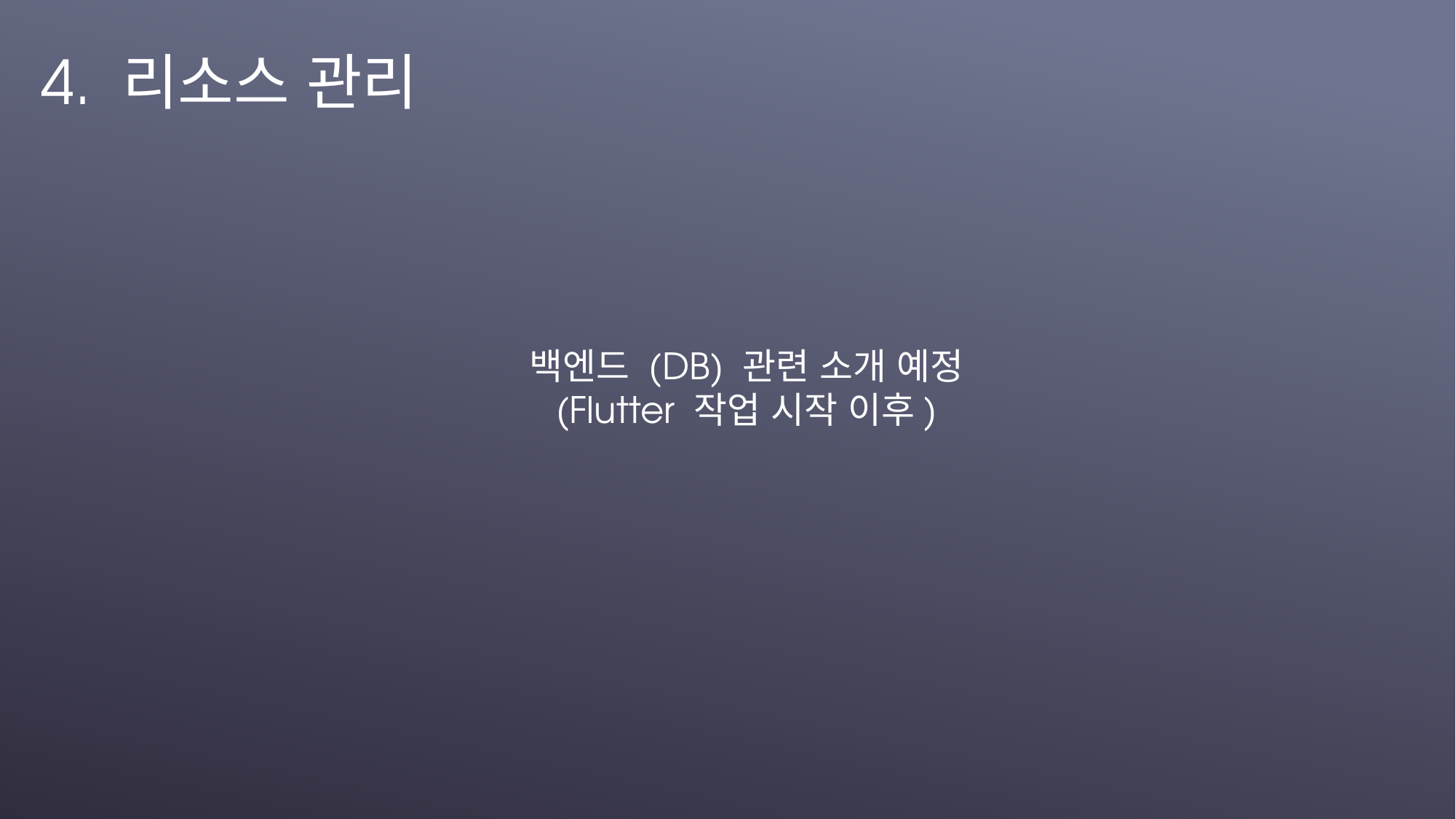

4. 리소스 관리
백엔드 (DB) 관련 소개 예정
(Flutter 작업 시작 이후)